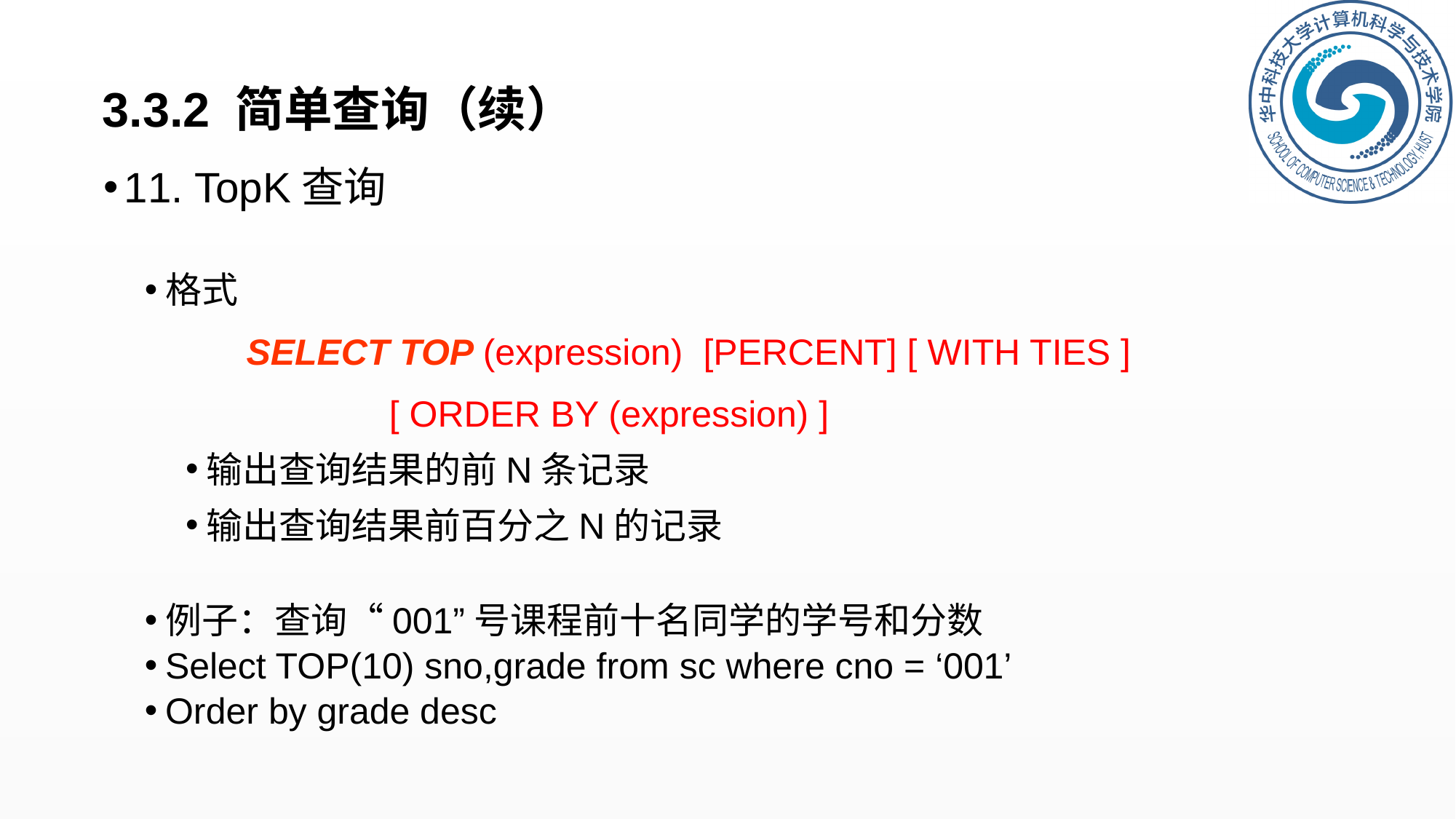

# 3.3.2 简单查询（续）
11. TopK查询

格式
              SELECT TOP (expression)  [PERCENT] [ WITH TIES ]
                            [ ORDER BY (expression) ]
输出查询结果的前N条记录
输出查询结果前百分之N的记录

例子：查询“001”号课程前十名同学的学号和分数
Select TOP(10) sno,grade from sc where cno = ‘001’
Order by grade desc